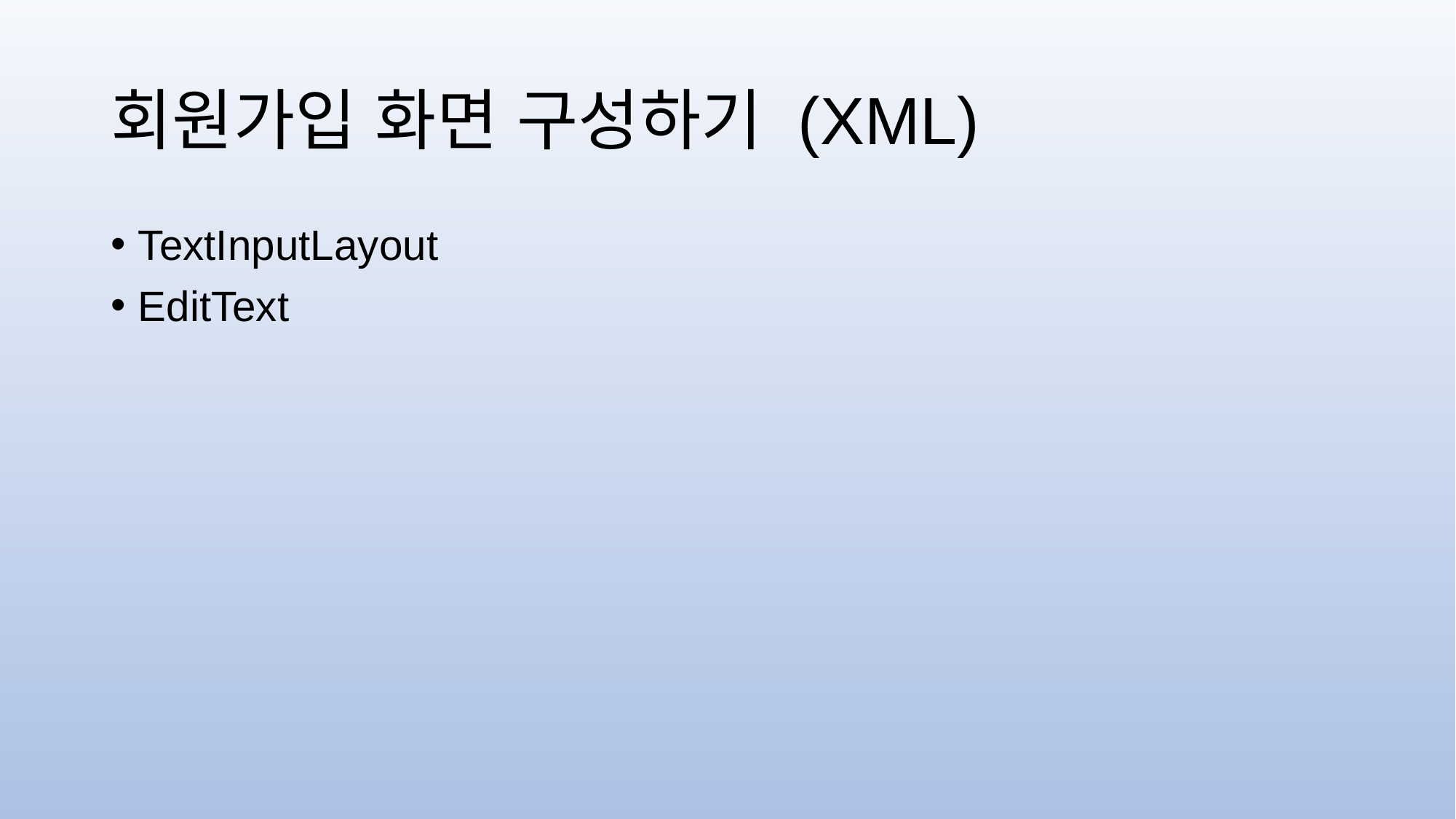

# 회원가입 화면 구성하기 (XML)
TextInputLayout
EditText